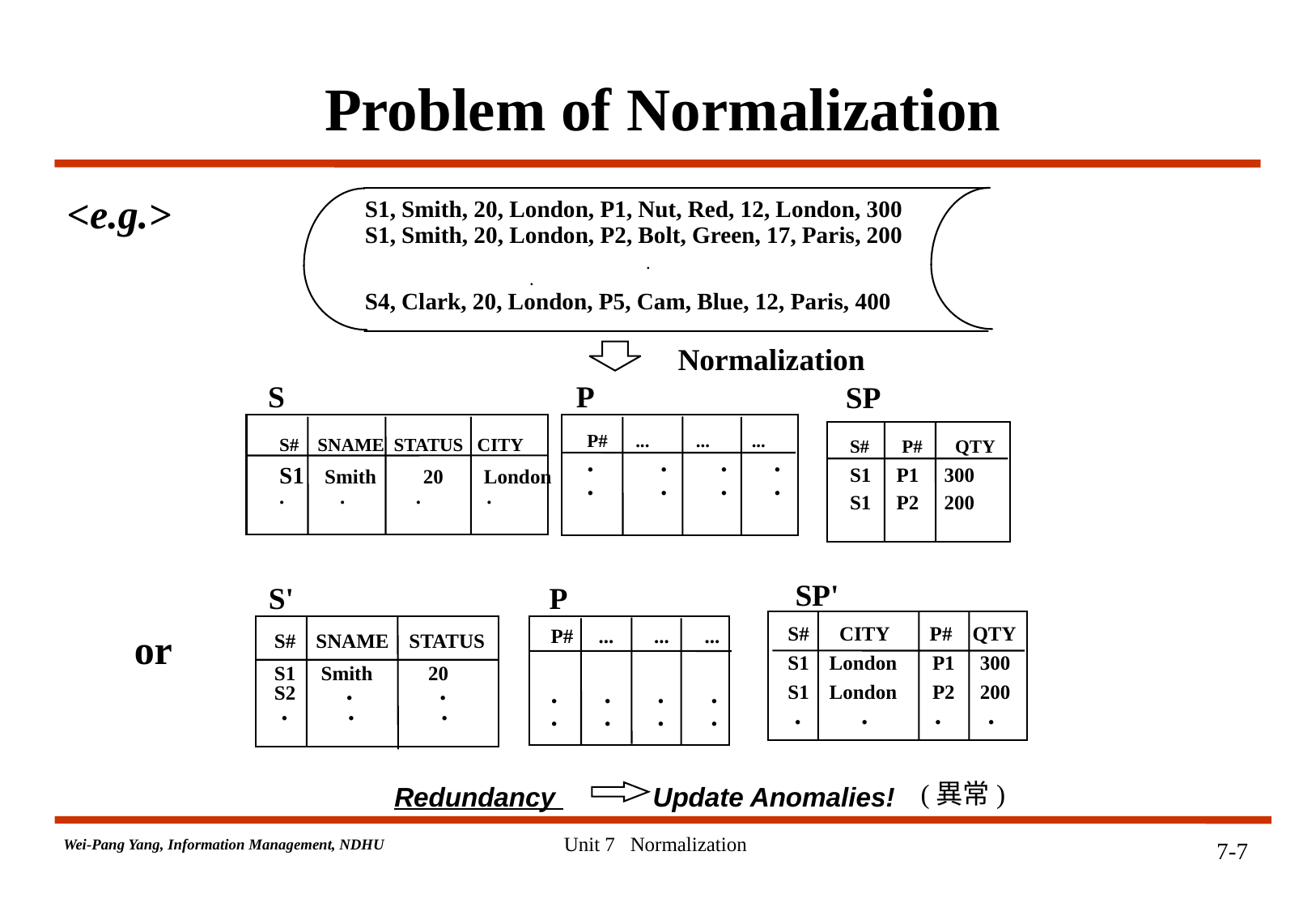

# Problem of Normalization
<e.g.>

S1, Smith, 20, London, P1, Nut, Red, 12, London, 300
S1, Smith, 20, London, P2, Bolt, Green, 17, Paris, 200
                                                .
                                                .
S4, Clark, 20, London, P5, Cam, Blue, 12, Paris, 400
Normalization

S
P
SP

P#      ...          ...         ...
.          .        .       .
.          .        .       .

S#    SNAME  STATUS   CITY
S1    Smith       20        London
.           .              .             .

S#       P#       QTY
S1     P1     300
S1     P2     200

SP'
S'
P

P#     ...        ...       ...

.       .       .       .
.       .       .       .

S#      CITY        P#    QTY
S1    London       P1     300
S1    London       P2     200
 .         .          .       .

S#    SNAME    STATUS

S1     Smith           20
S2         .             .
 .         .             .

(異常)
Redundancy             Update Anomalies!

or
Unit 7   Normalization
7-7